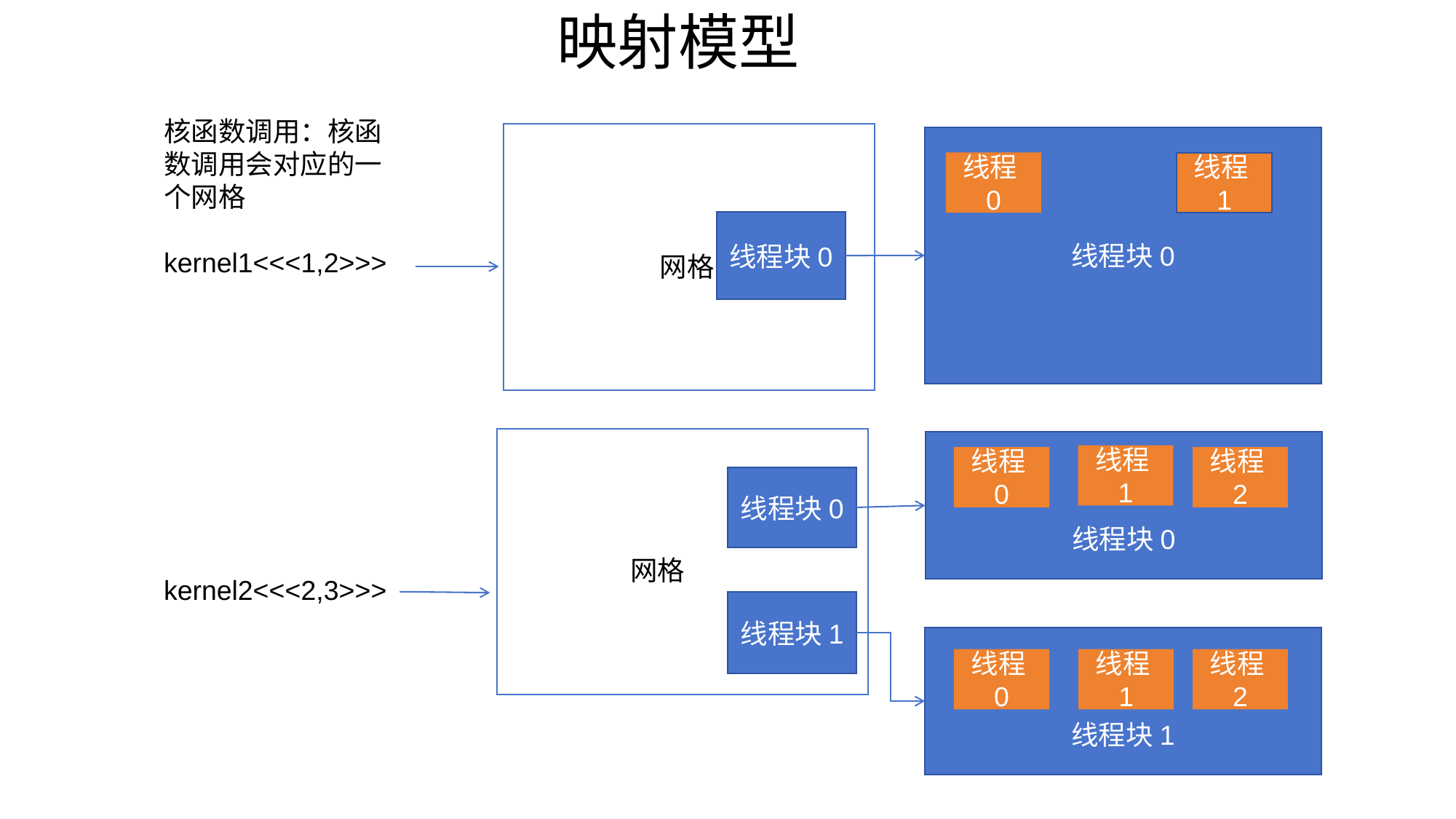

映射模型
核函数调用：核函数调用会对应的一个网格

kernel1<<<1,2>>>

kernel2<<<2,3>>>

线程块0
线程0
线程1
线程块0
网格

线程块0
线程1
线程0
线程2
线程块0
网格
线程块1

线程块1
线程0
线程1
线程2